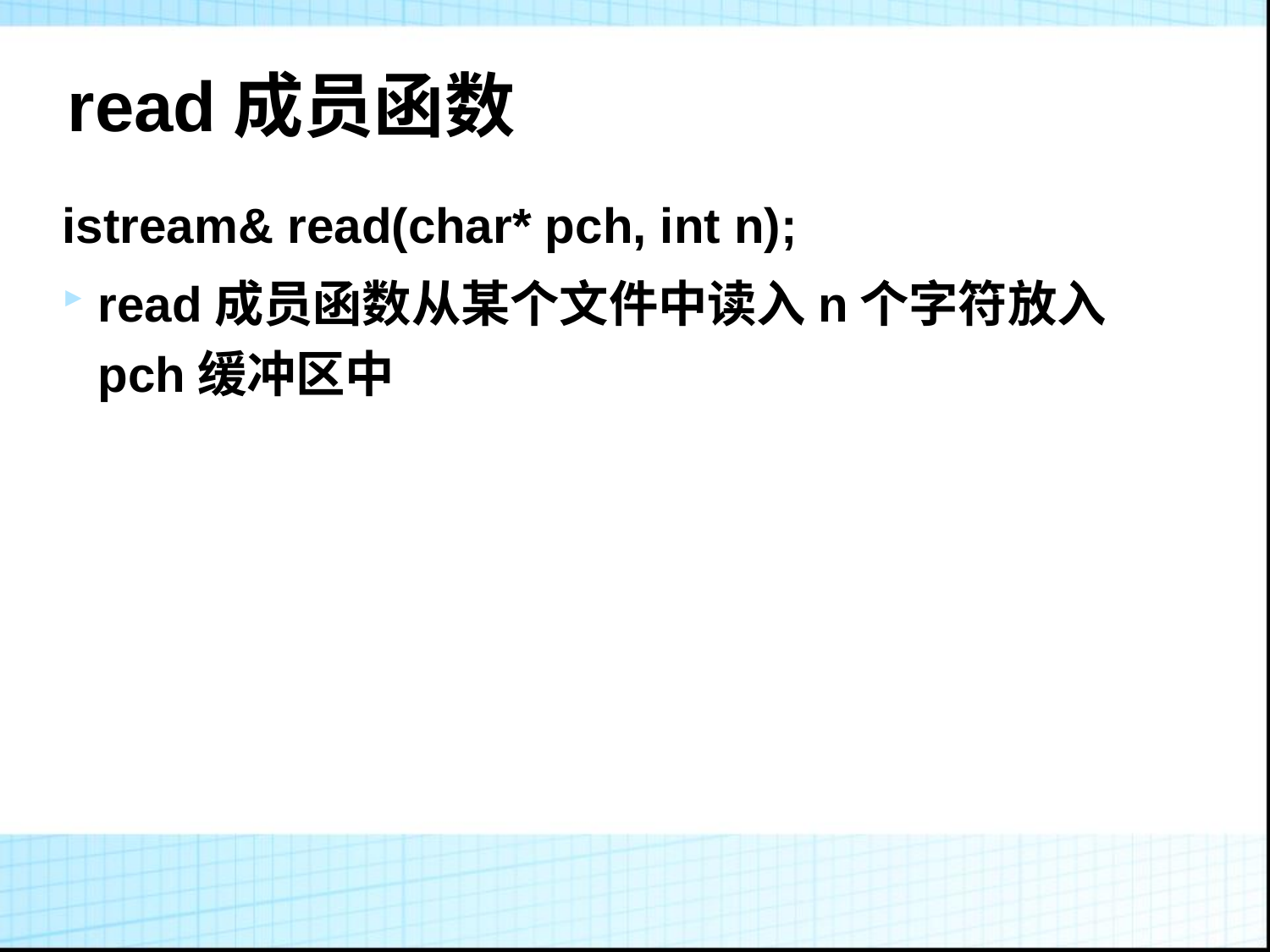

read成员函数
istream& read(char* pch, int n);
read成员函数从某个文件中读入n个字符放入pch缓冲区中